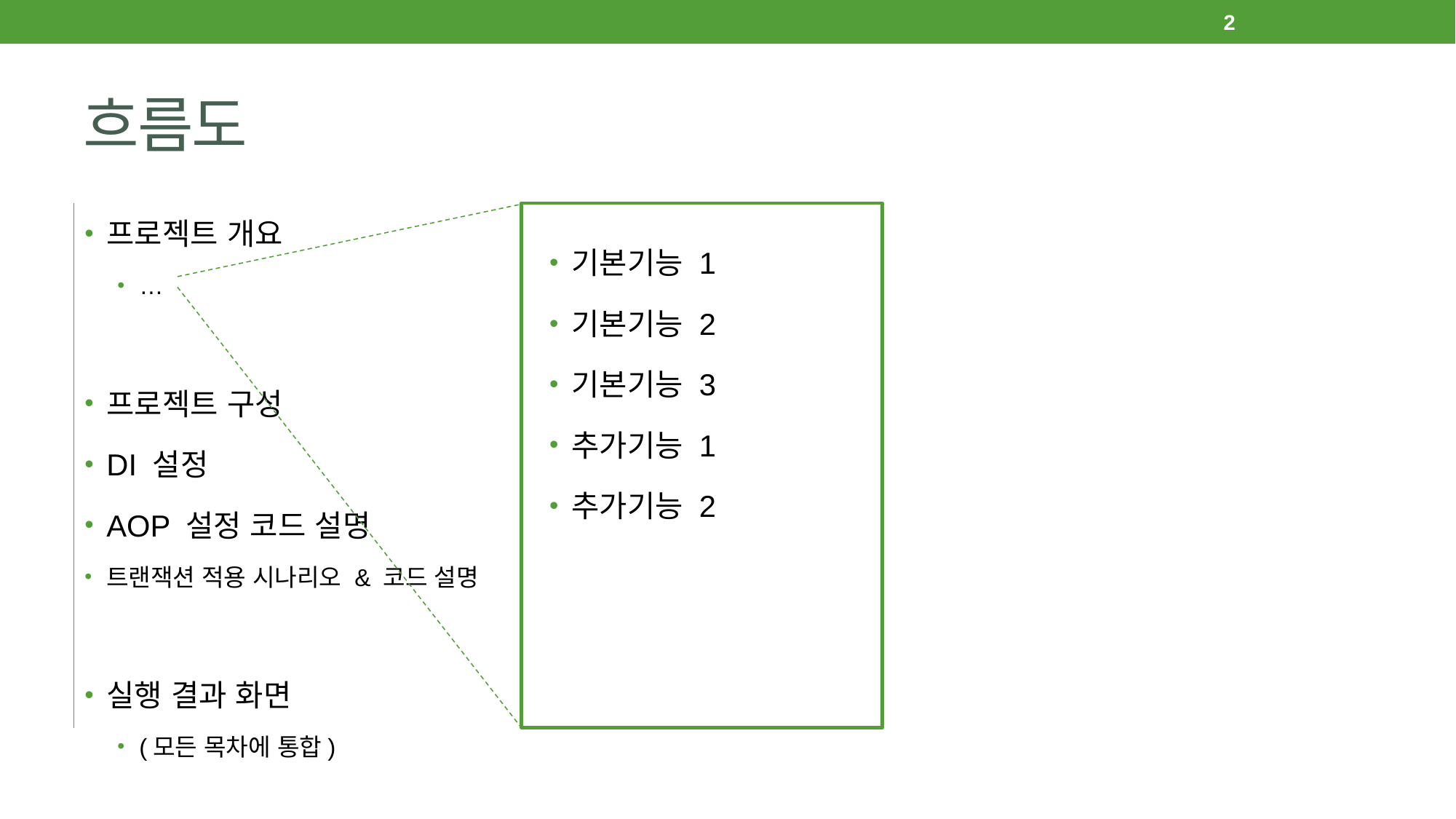

2
# 흐름도
프로젝트 개요
…

프로젝트 구성
DI 설정
AOP 설정 코드 설명
트랜잭션 적용 시나리오 & 코드 설명

실행 결과 화면
(모든 목차에 통합)

기본기능 1
기본기능 2
기본기능 3
추가기능 1
추가기능 2